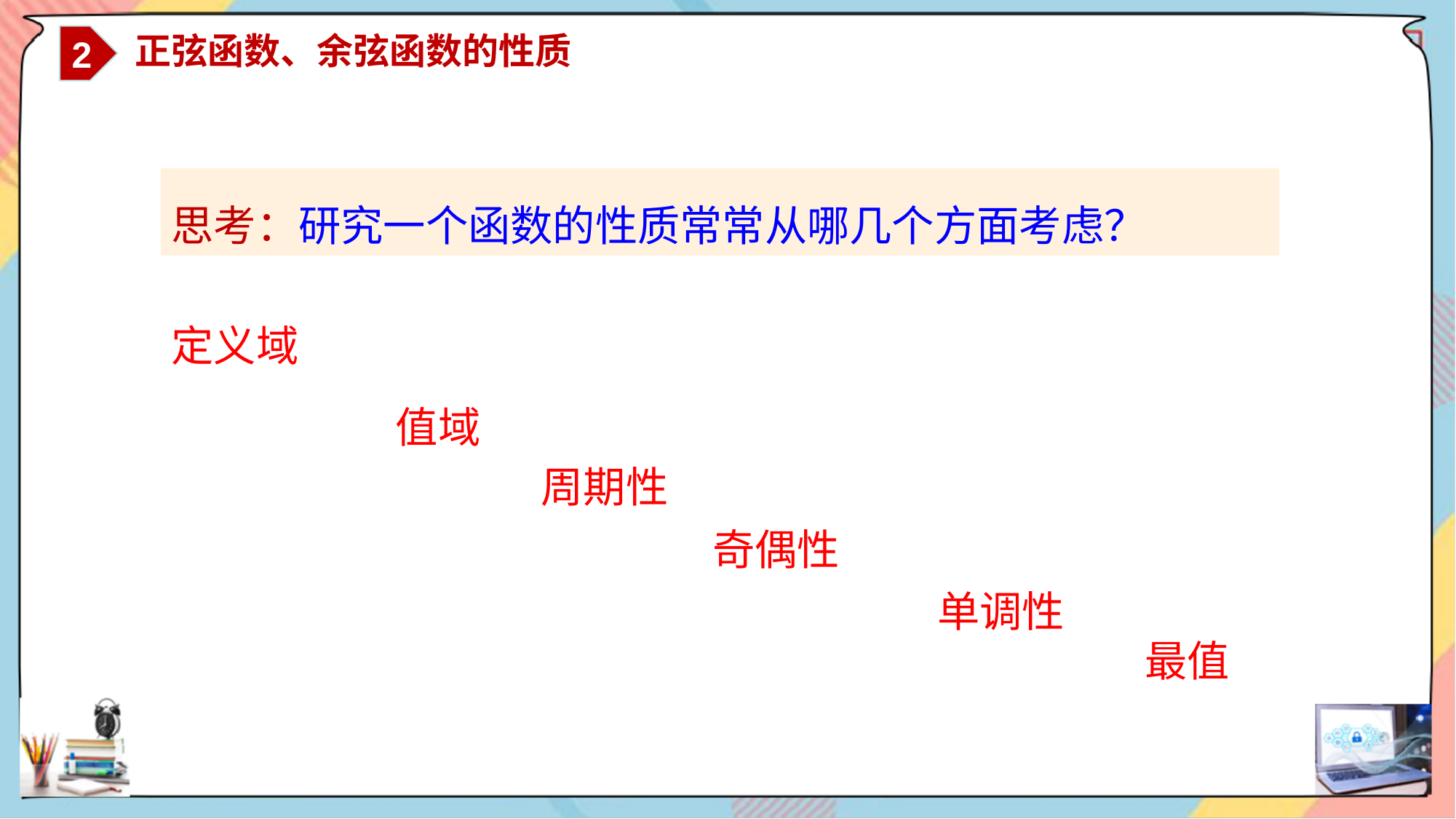

2
 正弦函数、余弦函数的性质
思考：研究一个函数的性质常常从哪几个方面考虑？
定义域
值域
周期性
奇偶性
单调性
最值